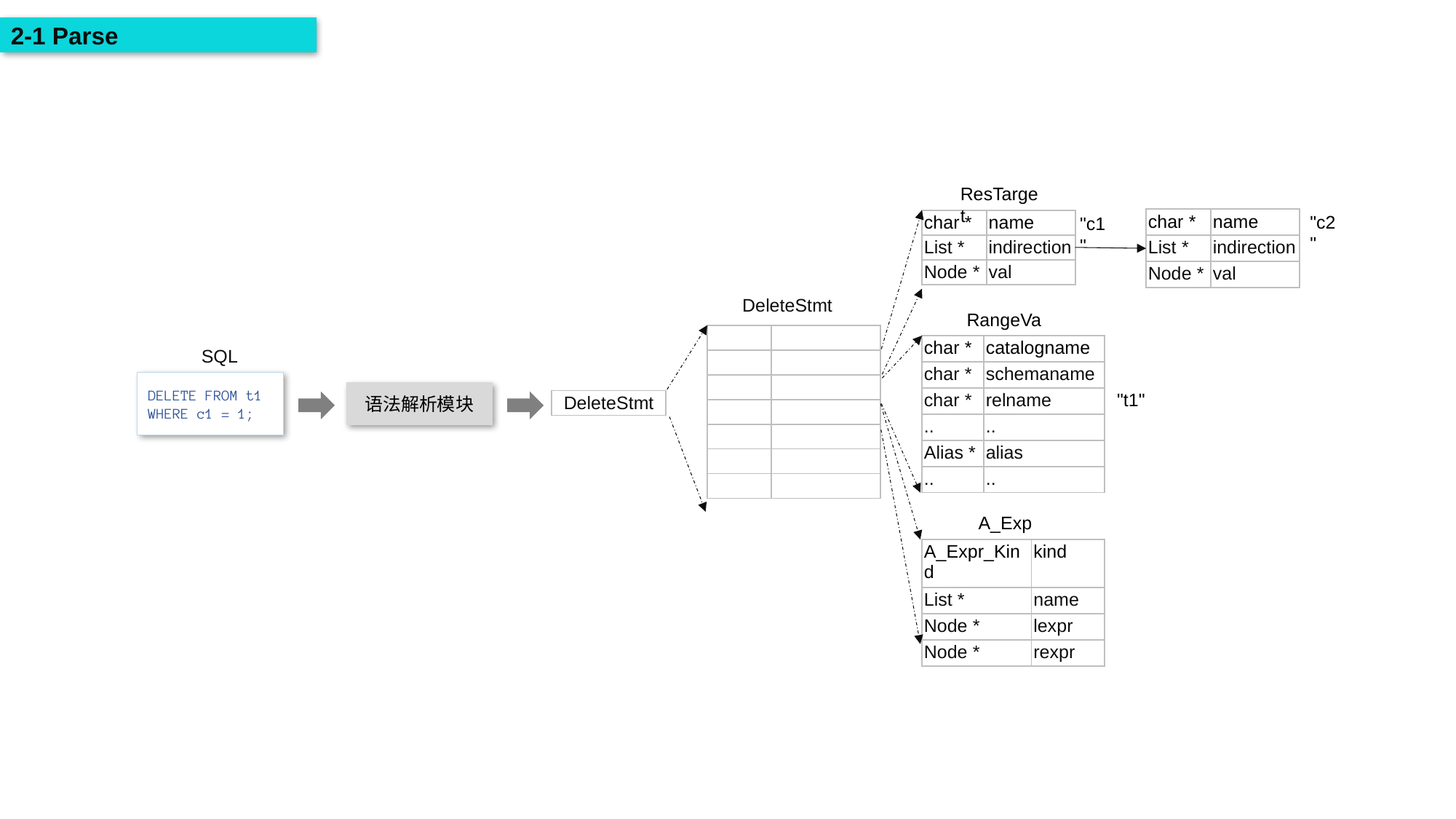

2-1 Parse
ResTarget
"c2"
"c1"
| char \* | name |
| --- | --- |
| List \* | indirection |
| Node \* | val |
| char \* | name |
| --- | --- |
| List \* | indirection |
| Node \* | val |
DeleteStmt
RangeVar
|  |  |
| --- | --- |
|  |  |
|  |  |
|  |  |
|  |  |
|  |  |
|  |  |
| char \* | catalogname |
| --- | --- |
| char \* | schemaname |
| char \* | relname |
| .. | .. |
| Alias \* | alias |
| .. | .. |
SQL
DELETE FROM t1
WHERE c1 = 1;
语法解析模块
"t1"
| DeleteStmt |
| --- |

A_Expr
| A\_Expr\_Kind | kind |
| --- | --- |
| List \* | name |
| Node \* | lexpr |
| Node \* | rexpr |